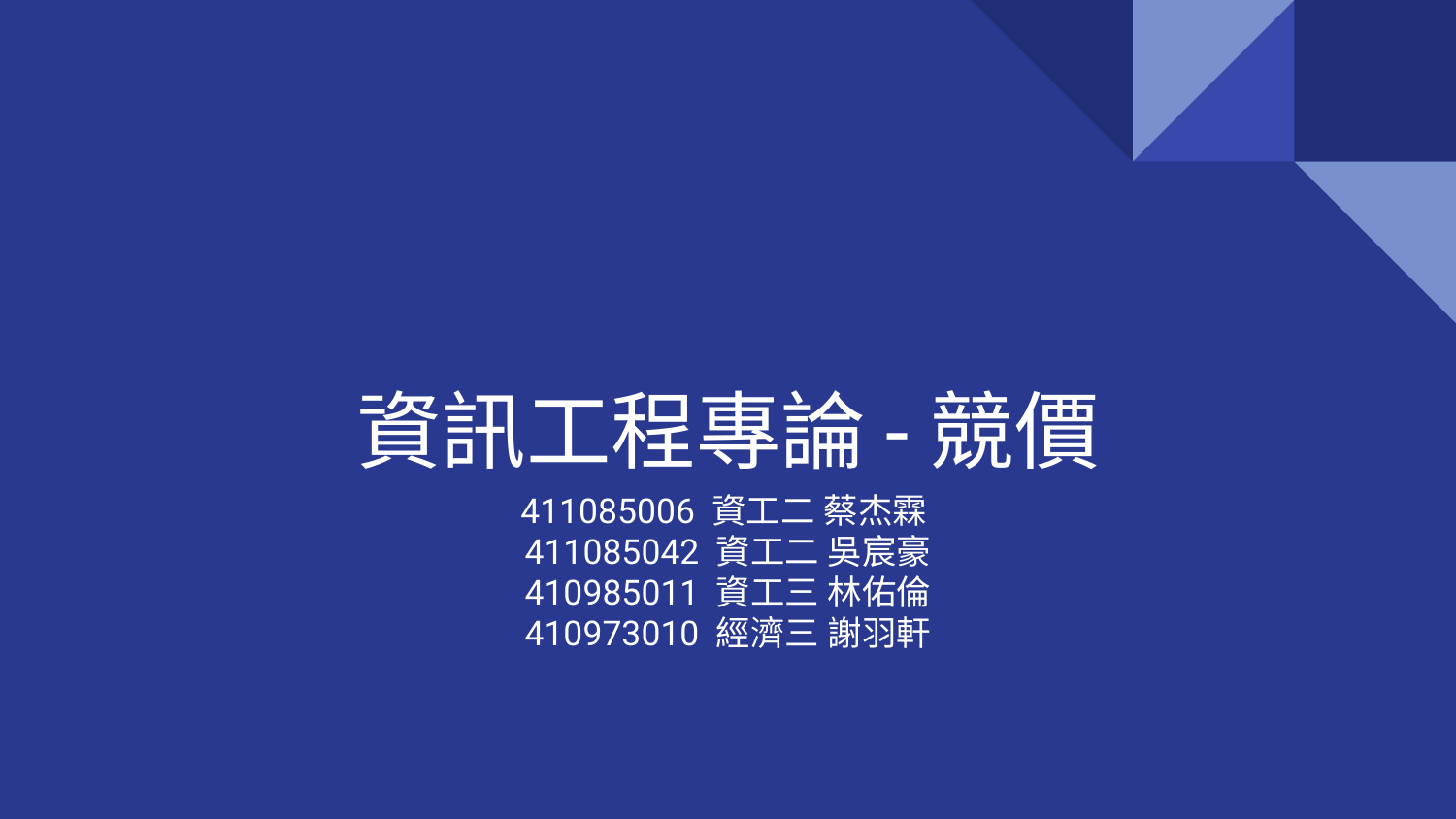

# 資訊工程專論-競價
411085006 資工二 蔡杰霖
411085042 資工二 吳宸豪
410985011 資工三 林佑倫
410973010 經濟三 謝羽軒